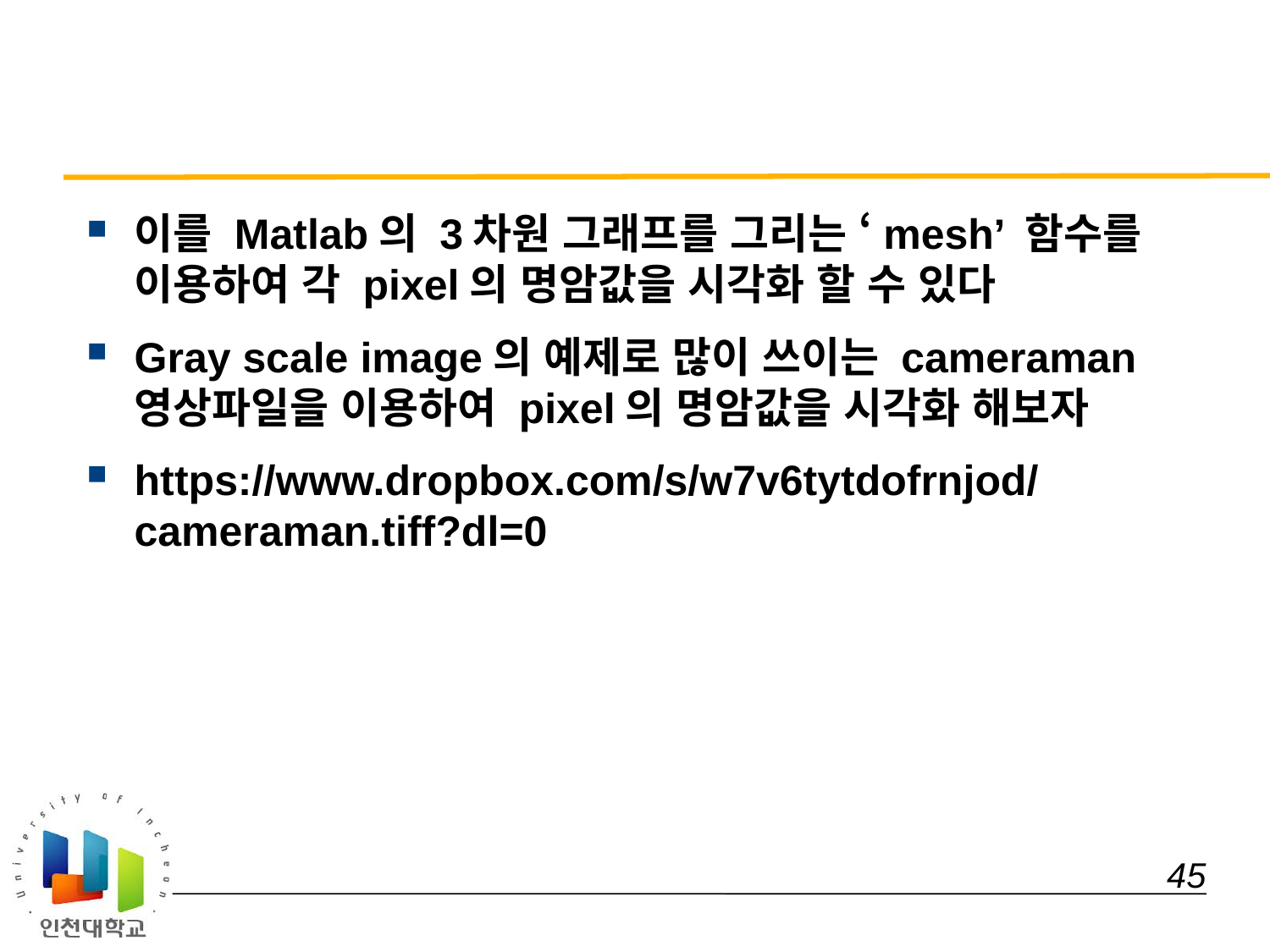

#
이를 Matlab의 3차원 그래프를 그리는 ‘mesh’ 함수를 이용하여 각 pixel의 명암값을 시각화 할 수 있다
Gray scale image의 예제로 많이 쓰이는 cameraman 영상파일을 이용하여 pixel의 명암값을 시각화 해보자
https://www.dropbox.com/s/w7v6tytdofrnjod/cameraman.tiff?dl=0
 45